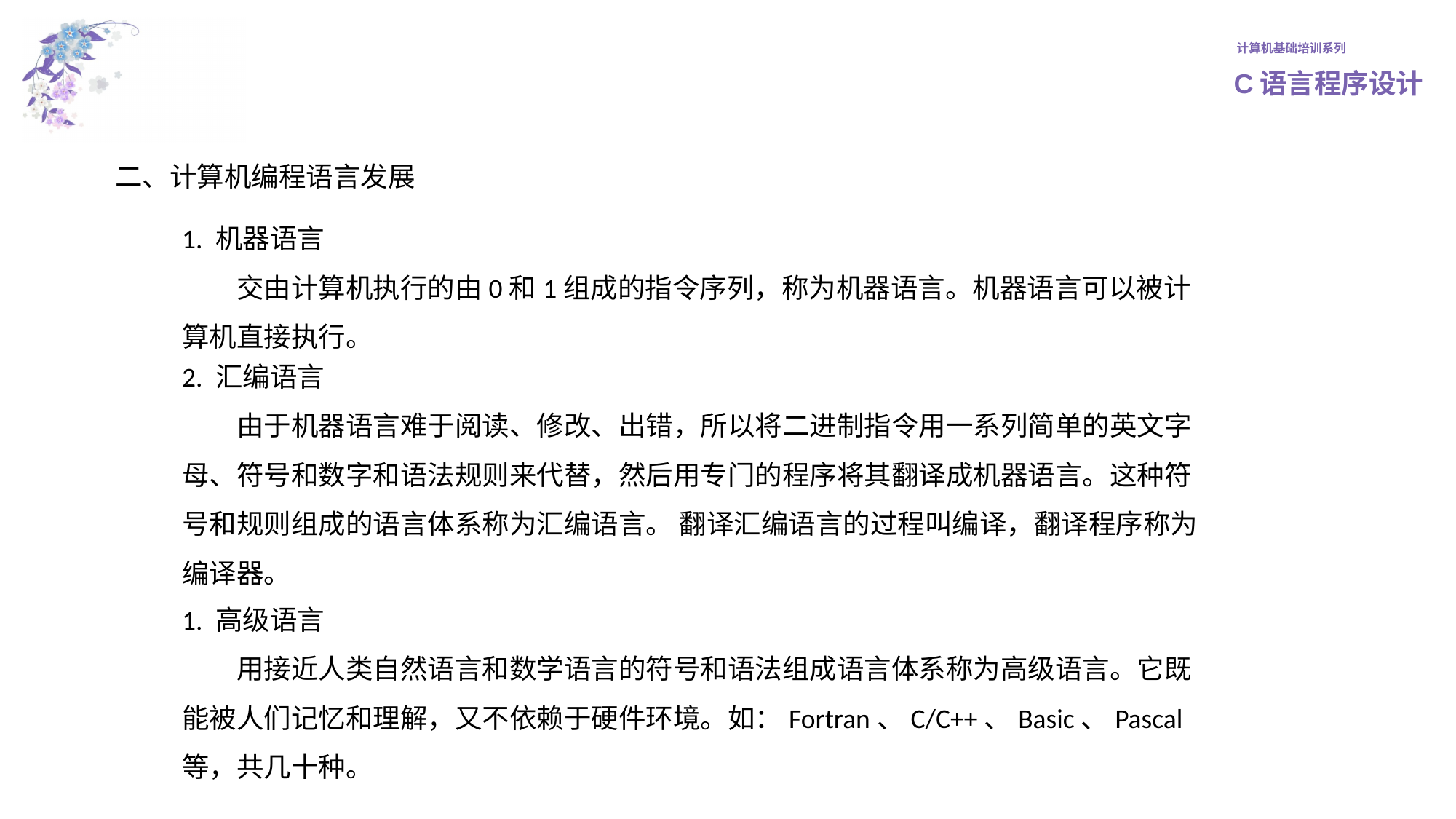

#
二、计算机编程语言发展
1. 机器语言
交由计算机执行的由0和1组成的指令序列，称为机器语言。机器语言可以被计算机直接执行。
2. 汇编语言
由于机器语言难于阅读、修改、出错，所以将二进制指令用一系列简单的英文字母、符号和数字和语法规则来代替，然后用专门的程序将其翻译成机器语言。这种符号和规则组成的语言体系称为汇编语言。 翻译汇编语言的过程叫编译，翻译程序称为编译器。
1. 高级语言
用接近人类自然语言和数学语言的符号和语法组成语言体系称为高级语言。它既能被人们记忆和理解，又不依赖于硬件环境。如：Fortran、C/C++、Basic、Pascal等，共几十种。